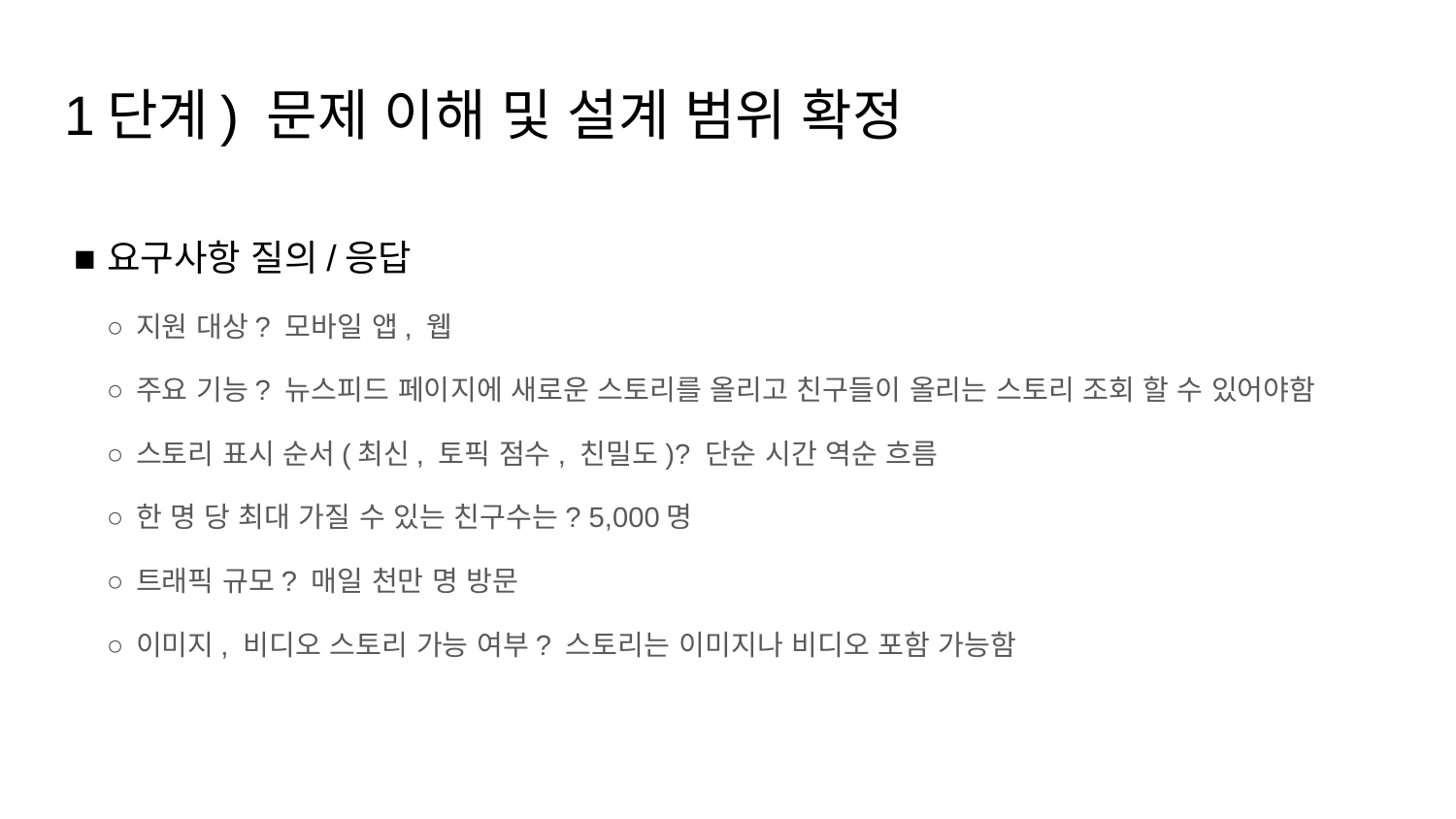

# 1단계) 문제 이해 및 설계 범위 확정
요구사항 질의/응답
지원 대상? 모바일 앱, 웹
주요 기능? 뉴스피드 페이지에 새로운 스토리를 올리고 친구들이 올리는 스토리 조회 할 수 있어야함
스토리 표시 순서(최신, 토픽 점수, 친밀도)? 단순 시간 역순 흐름
한 명 당 최대 가질 수 있는 친구수는? 5,000명
트래픽 규모? 매일 천만 명 방문
이미지, 비디오 스토리 가능 여부? 스토리는 이미지나 비디오 포함 가능함